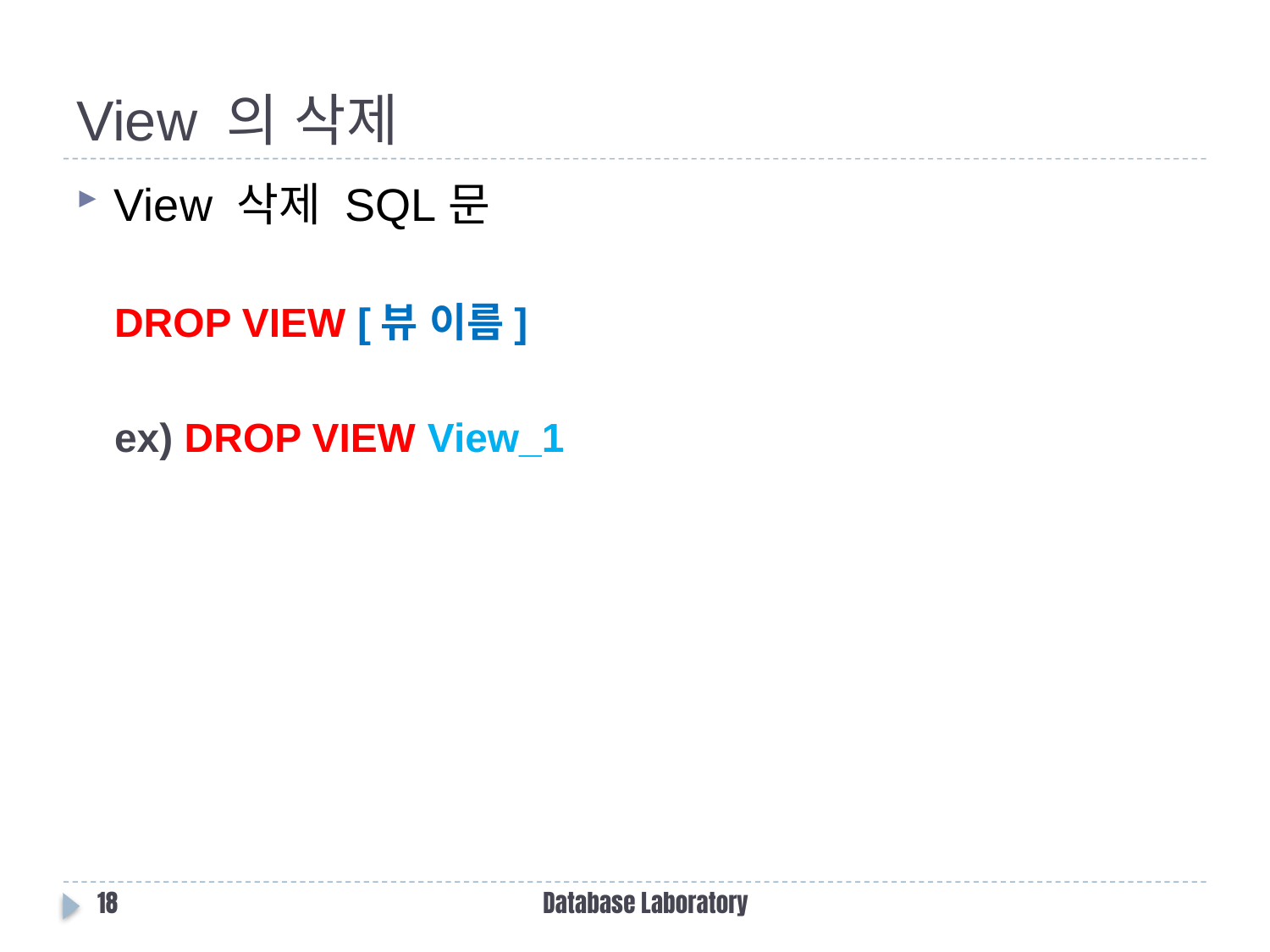

# View 의 삭제
View 삭제 SQL문

DROP VIEW [뷰 이름]

ex) DROP VIEW View_1
18
Database Laboratory